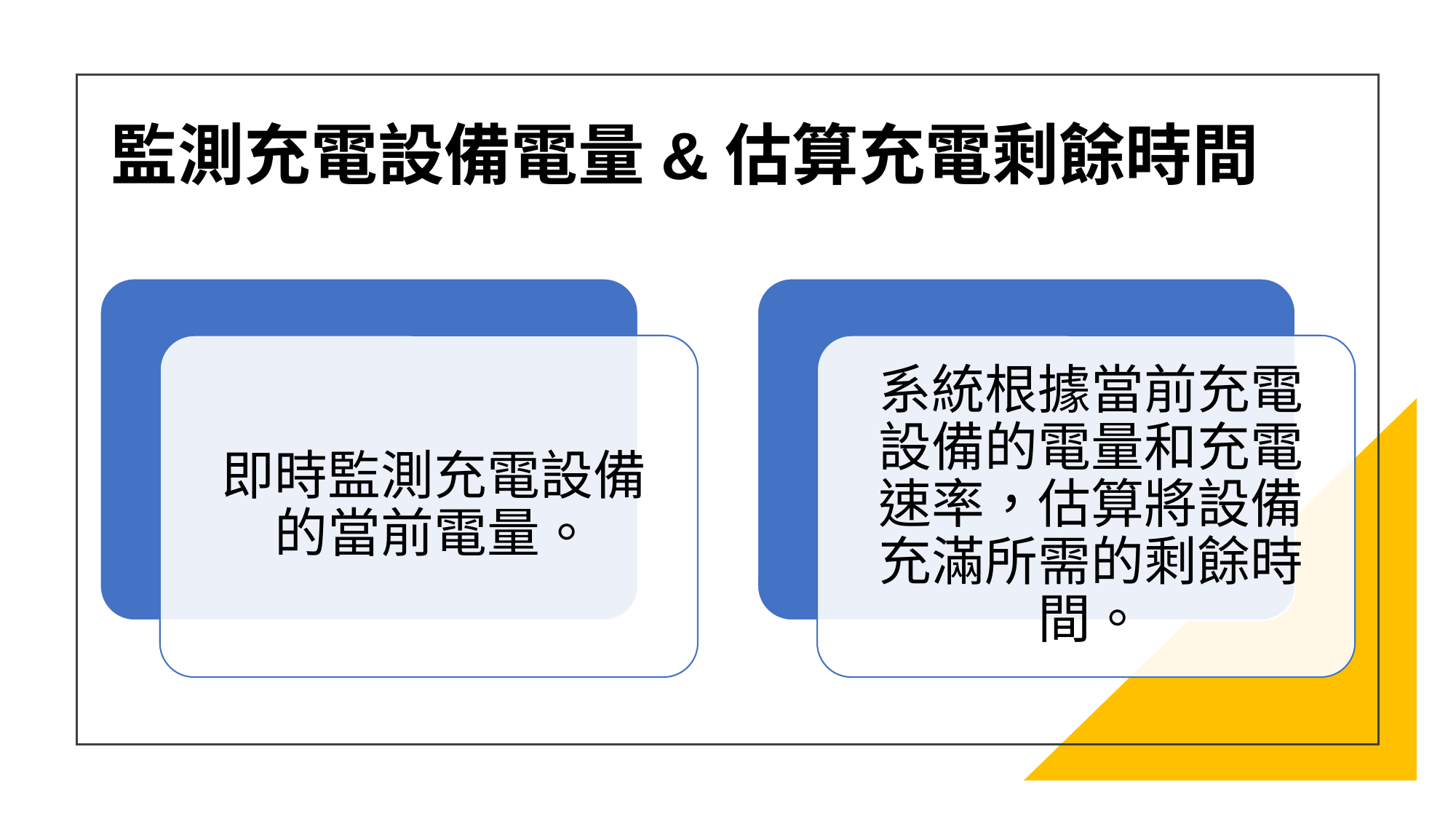

# 監測充電設備電量&估算充電剩餘時間

即時監測充電設備的當前電量。
系統根據當前充電設備的電量和充電速率，估算將設備充滿所需的剩餘時間。